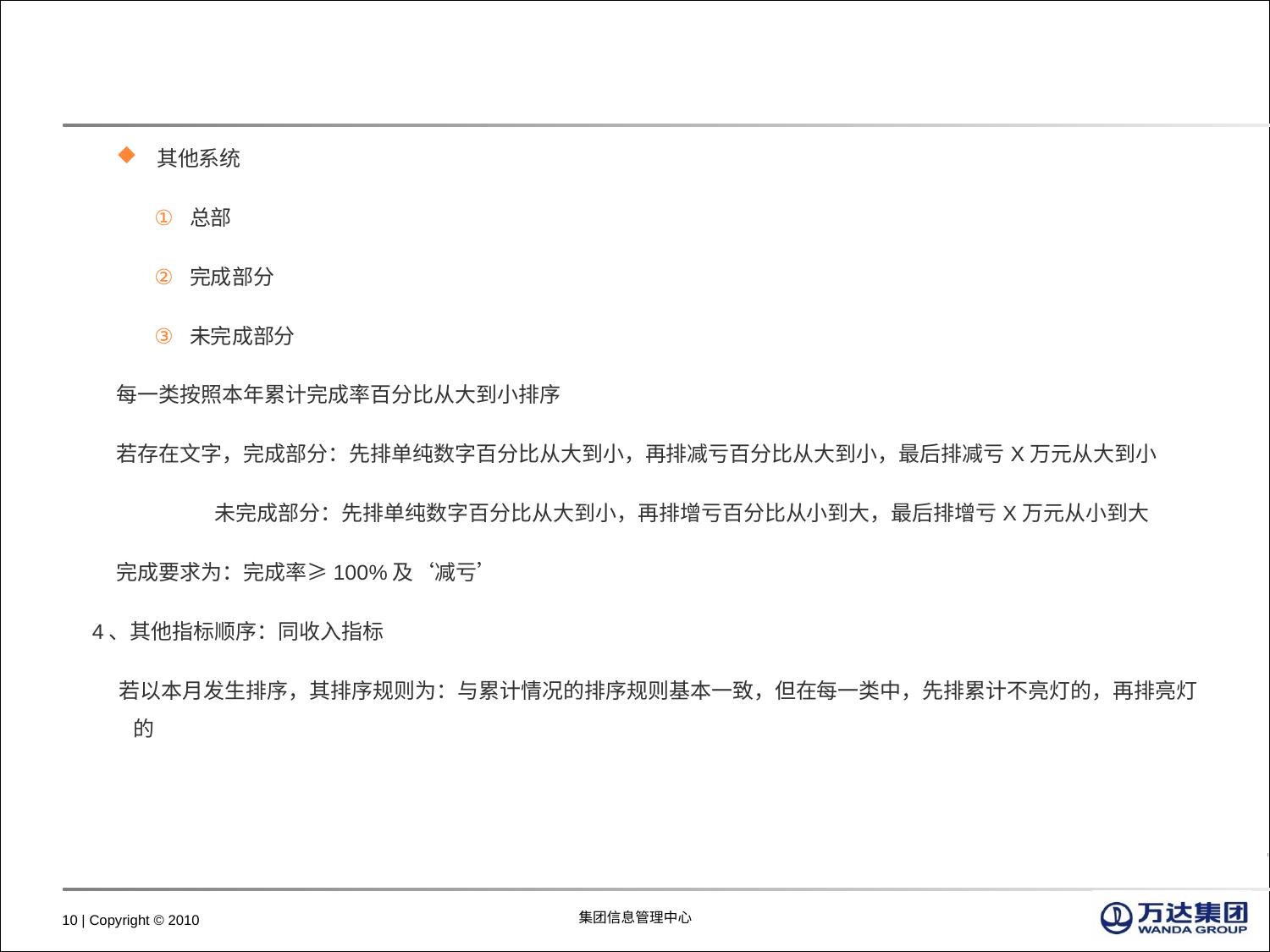

其他系统
  总部
  完成部分
  未完成部分
每一类按照本年累计完成率百分比从大到小排序
若存在文字，完成部分：先排单纯数字百分比从大到小，再排减亏百分比从大到小，最后排减亏X万元从大到小
                    未完成部分：先排单纯数字百分比从大到小，再排增亏百分比从小到大，最后排增亏X万元从小到大
完成要求为：完成率≥100%及‘减亏’
4、其他指标顺序：同收入指标
     若以本月发生排序，其排序规则为：与累计情况的排序规则基本一致，但在每一类中，先排累计不亮灯的，再排亮灯   的
10 | Copyright © 2010